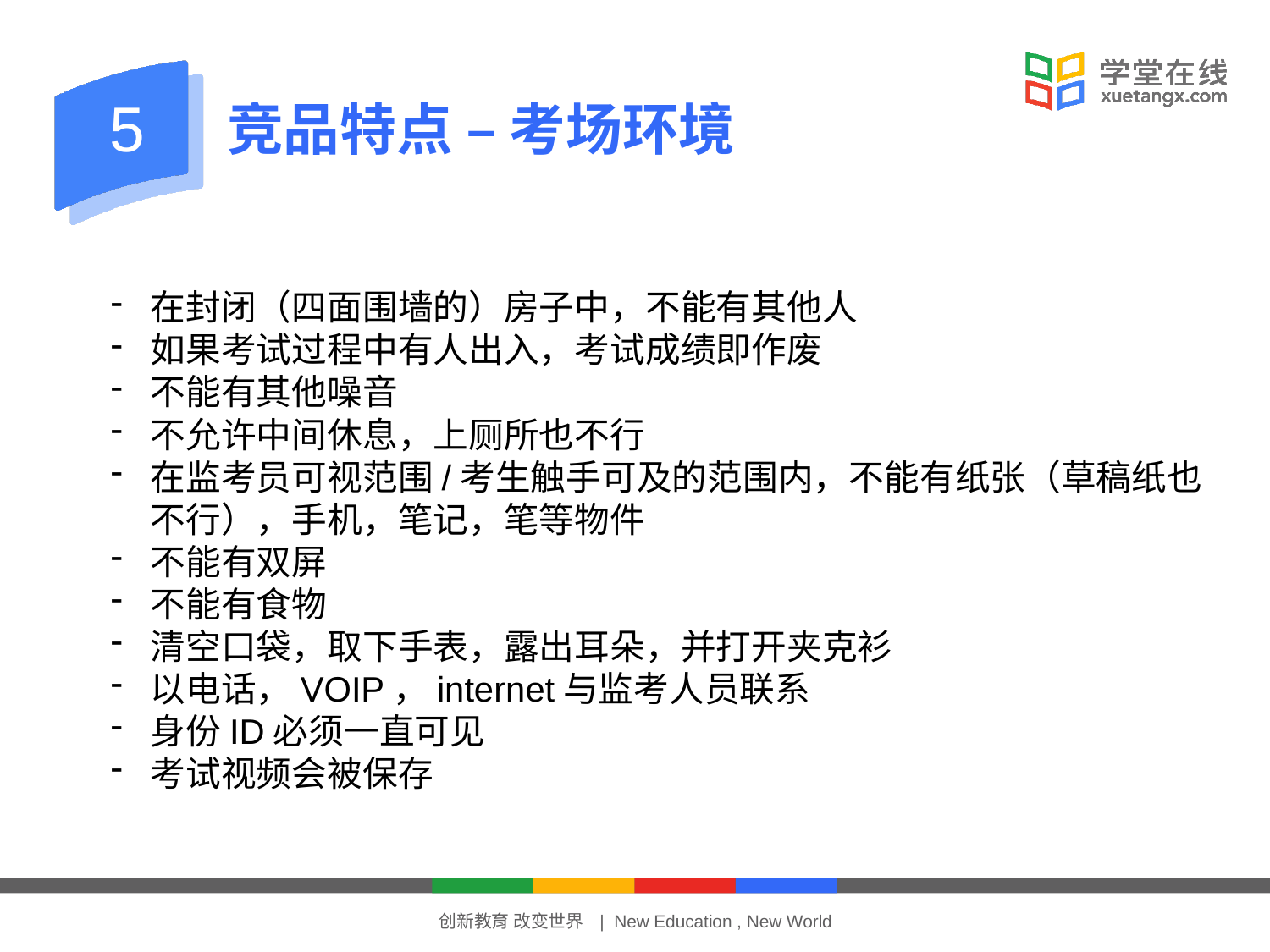

5
竞品特点 – 考场环境
在封闭（四面围墙的）房子中，不能有其他人
如果考试过程中有人出入，考试成绩即作废
不能有其他噪音
不允许中间休息，上厕所也不行
在监考员可视范围/考生触手可及的范围内，不能有纸张（草稿纸也不行），手机，笔记，笔等物件
不能有双屏
不能有食物
清空口袋，取下手表，露出耳朵，并打开夹克衫
以电话，VOIP，internet与监考人员联系
身份ID必须一直可见
考试视频会被保存